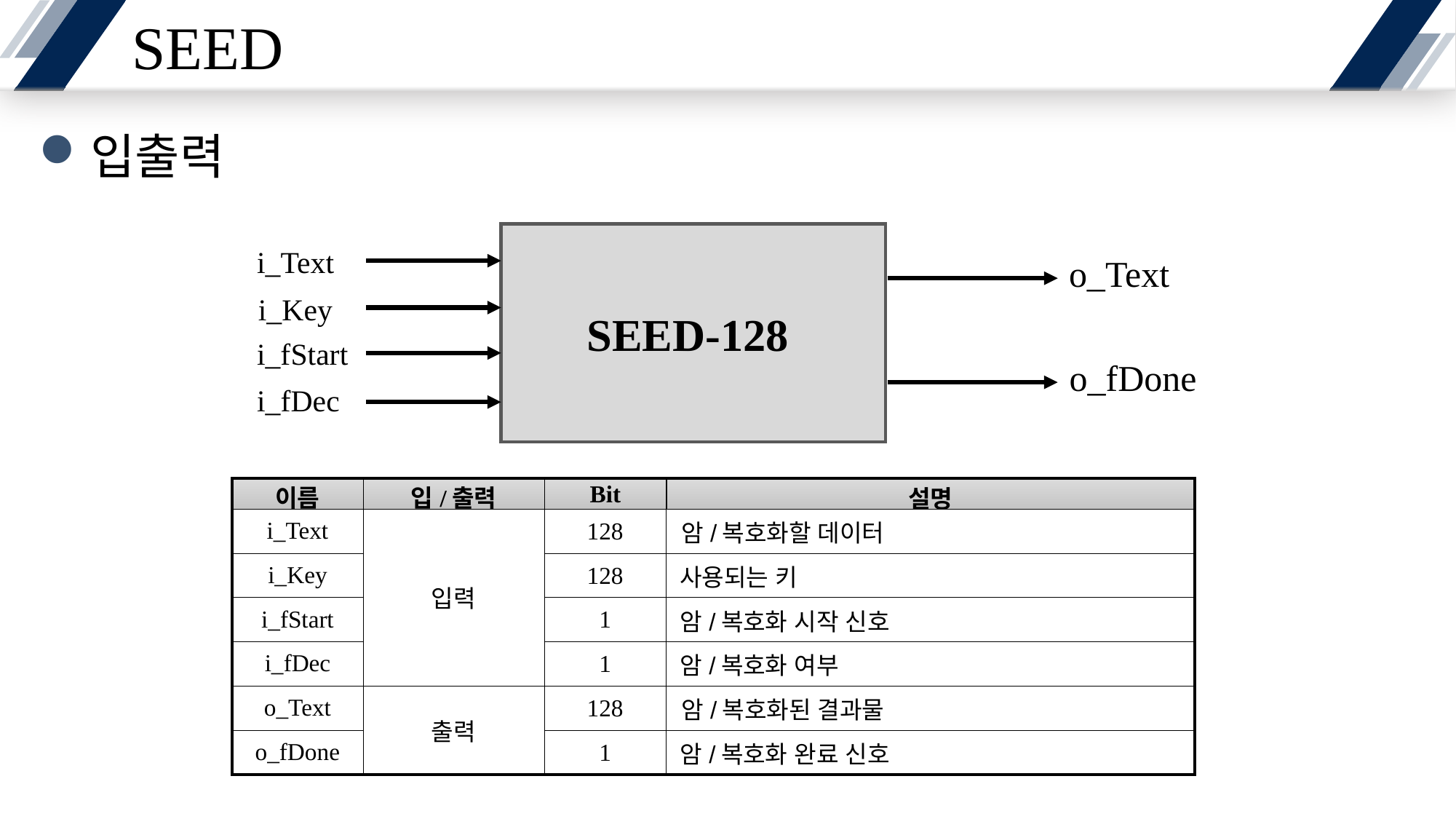

SEED
입출력

SEED-128
i_Text
o_Text
i_Key
i_fStart
o_fDone
i_fDec
| 이름 | 입/출력 | Bit | 설명 |
| --- | --- | --- | --- |
| i\_Text | 입력 | 128 | 암/복호화할 데이터 |
| i\_Key |  | 128 | 사용되는 키 |
| i\_fStart |  | 1 | 암/복호화 시작 신호 |
| i\_fDec |  | 1 | 암/복호화 여부 |
| o\_Text | 출력 | 128 | 암/복호화된 결과물 |
| o\_fDone | 출력 | 1 | 암/복호화 완료 신호 |